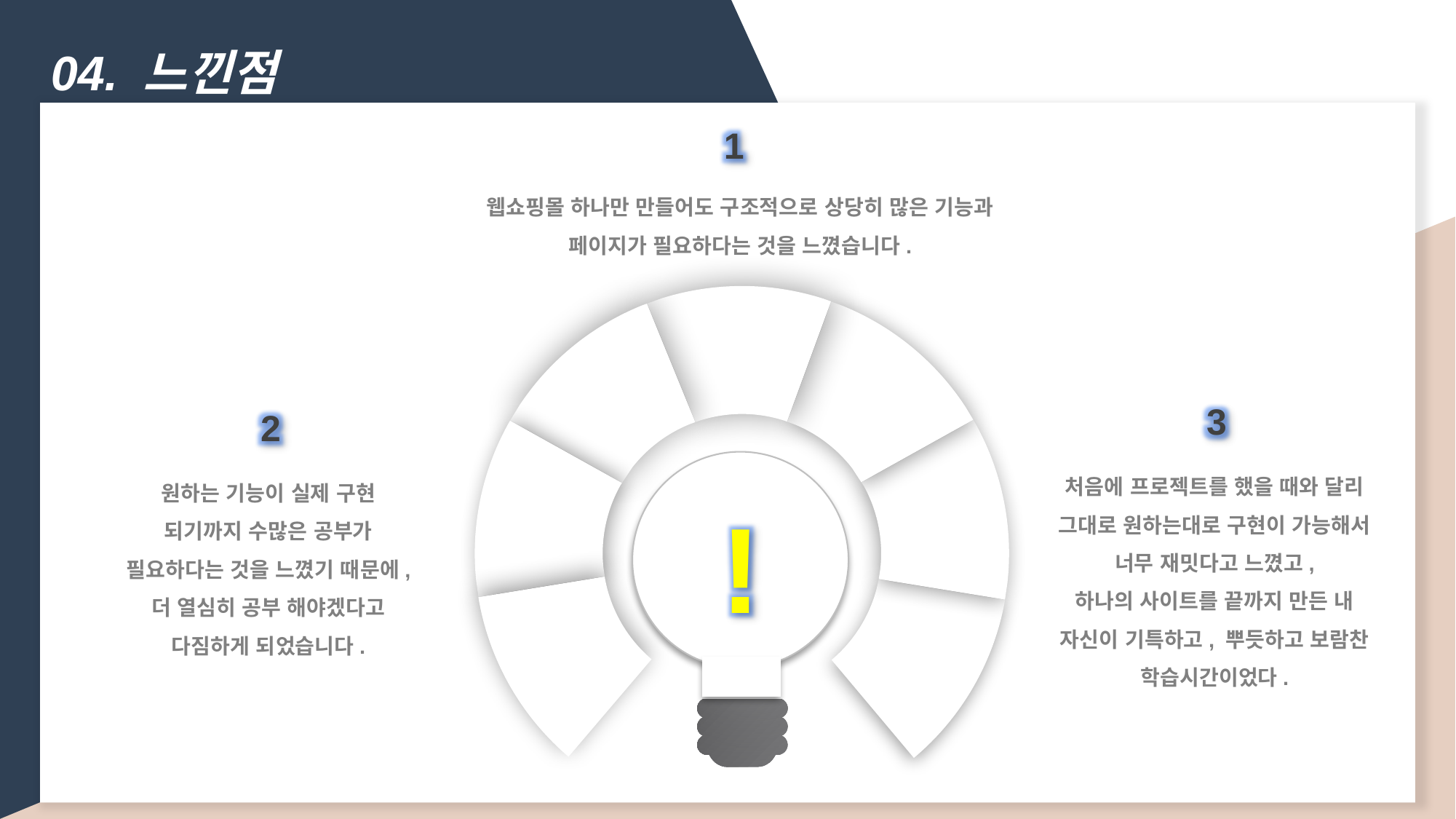

04. 느낀점
1
웹쇼핑몰 하나만 만들어도 구조적으로 상당히 많은 기능과 페이지가 필요하다는 것을 느꼈습니다.

3
2

처음에 프로젝트를 했을 때와 달리 그대로 원하는대로 구현이 가능해서 너무 재밋다고 느꼈고,
하나의 사이트를 끝까지 만든 내 자신이 기특하고, 뿌듯하고 보람찬 학습시간이었다.
원하는 기능이 실제 구현 되기까지 수많은 공부가 필요하다는 것을 느꼈기 때문에, 더 열심히 공부 해야겠다고 다짐하게 되었습니다.
!